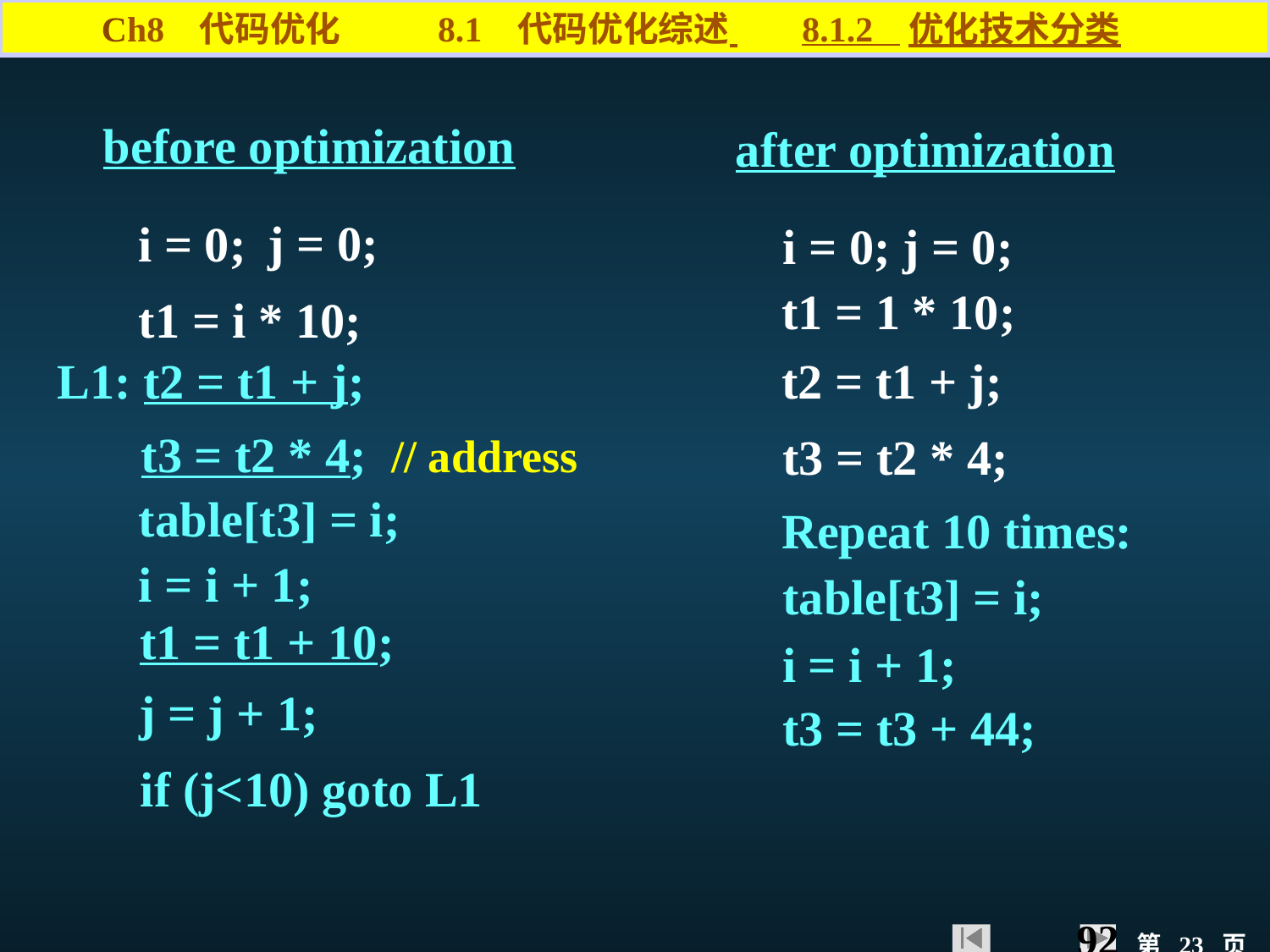

Ch8   代码优化           8.1   代码优化综述        8.1.2   优化技术分类
before optimization
after optimization
j = 0;
i = 0;
i = 0; j = 0;
t1 = 1 * 10;
t1 = i * 10;
t2 = t1 + j;
L1: t2 = t1 + j;
t3 = t2 * 4;  // address
t3 = t2 * 4;
table[t3] = i;
Repeat 10 times:
i = i + 1;
table[t3] = i;
t1 = t1 + 10;
i = i + 1;
j = j + 1;
t3 = t3 + 44;
if (j<10) goto L1

92